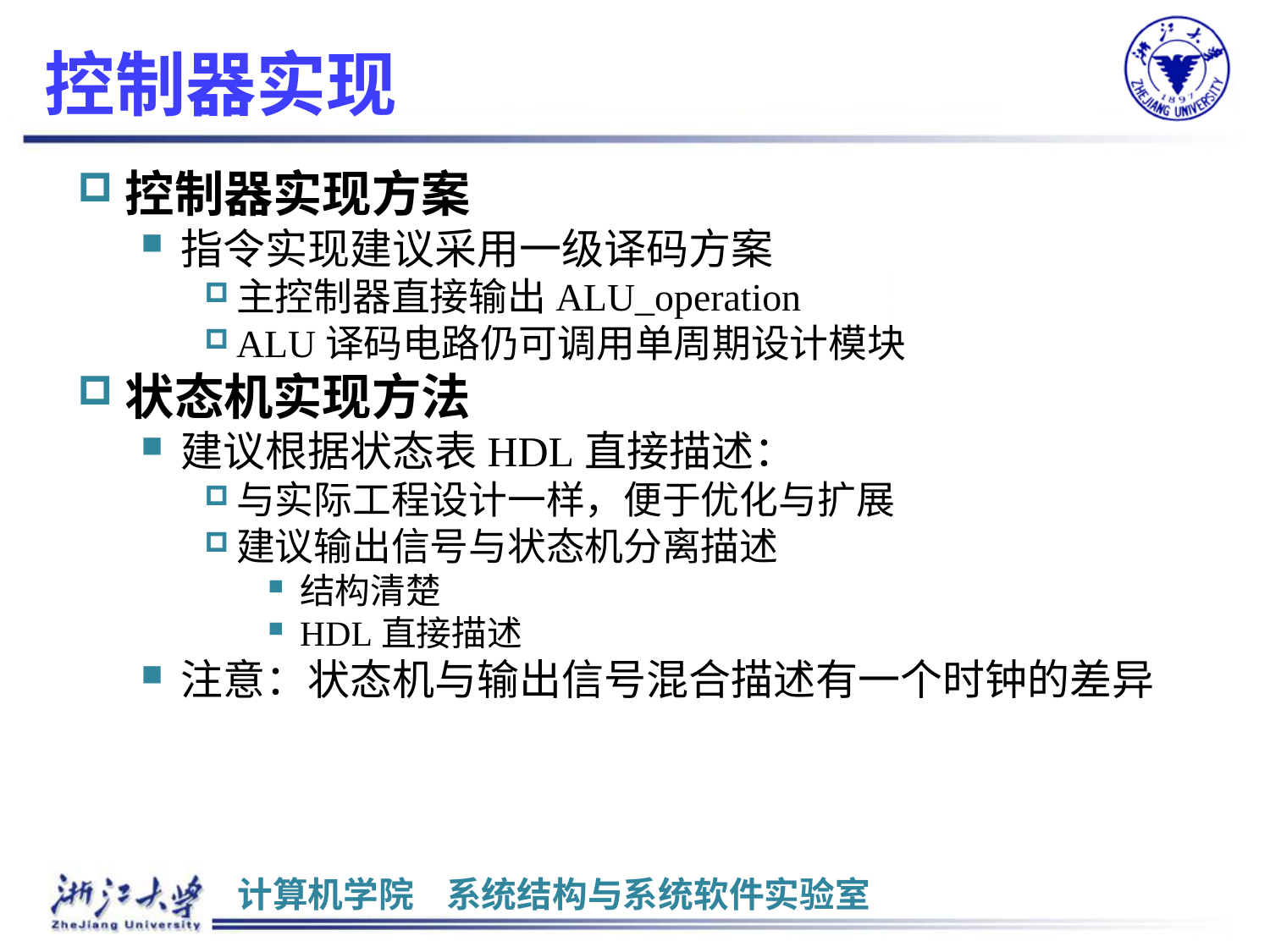

# 控制器实现
控制器实现方案
指令实现建议采用一级译码方案
主控制器直接输出ALU_operation
ALU译码电路仍可调用单周期设计模块
状态机实现方法
建议根据状态表HDL直接描述：
与实际工程设计一样，便于优化与扩展
建议输出信号与状态机分离描述
结构清楚
HDL直接描述
注意：状态机与输出信号混合描述有一个时钟的差异